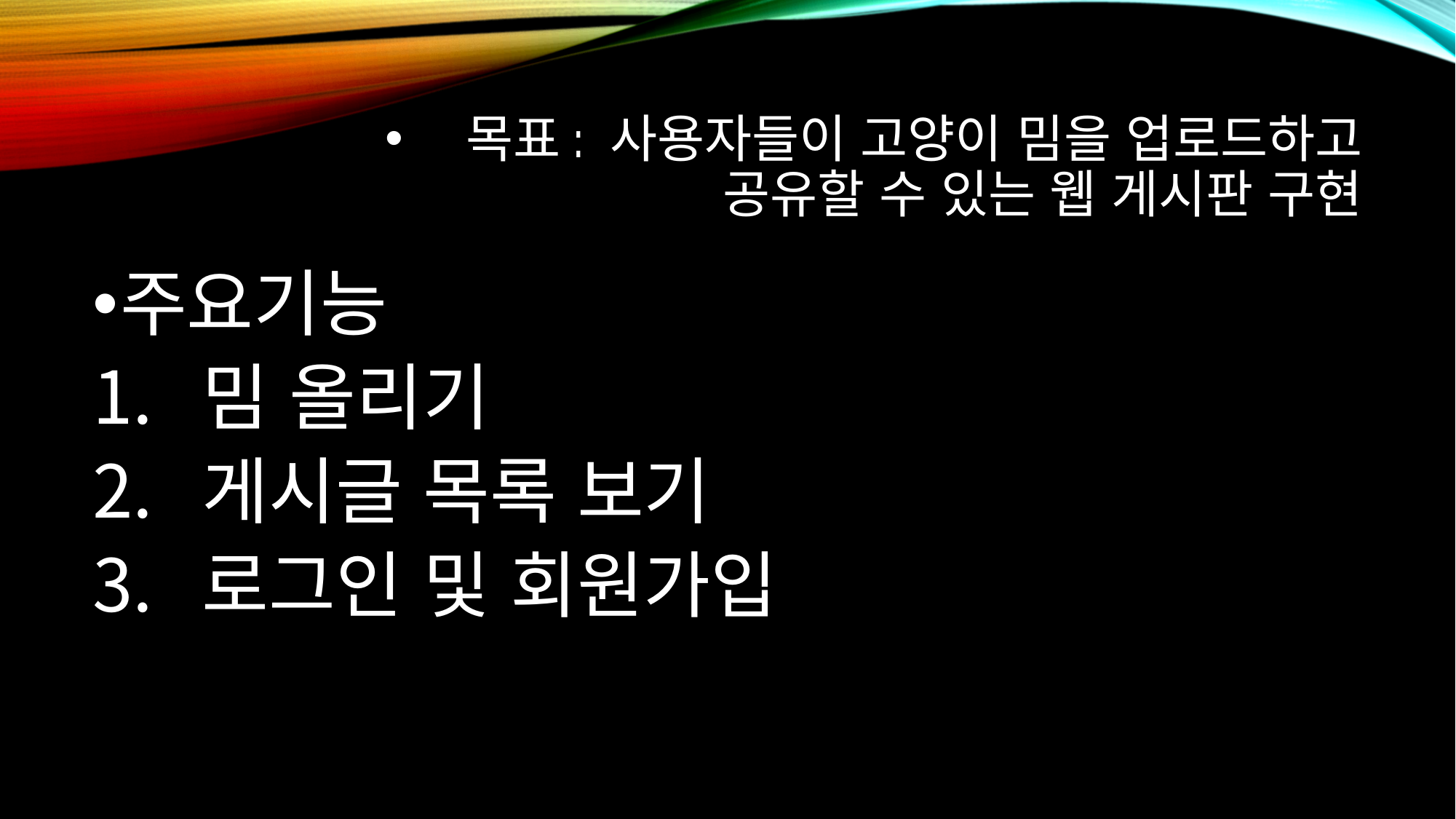

# 목표: 사용자들이 고양이 밈을 업로드하고 공유할 수 있는 웹 게시판 구현
주요기능
밈 올리기
게시글 목록 보기
로그인 및 회원가입